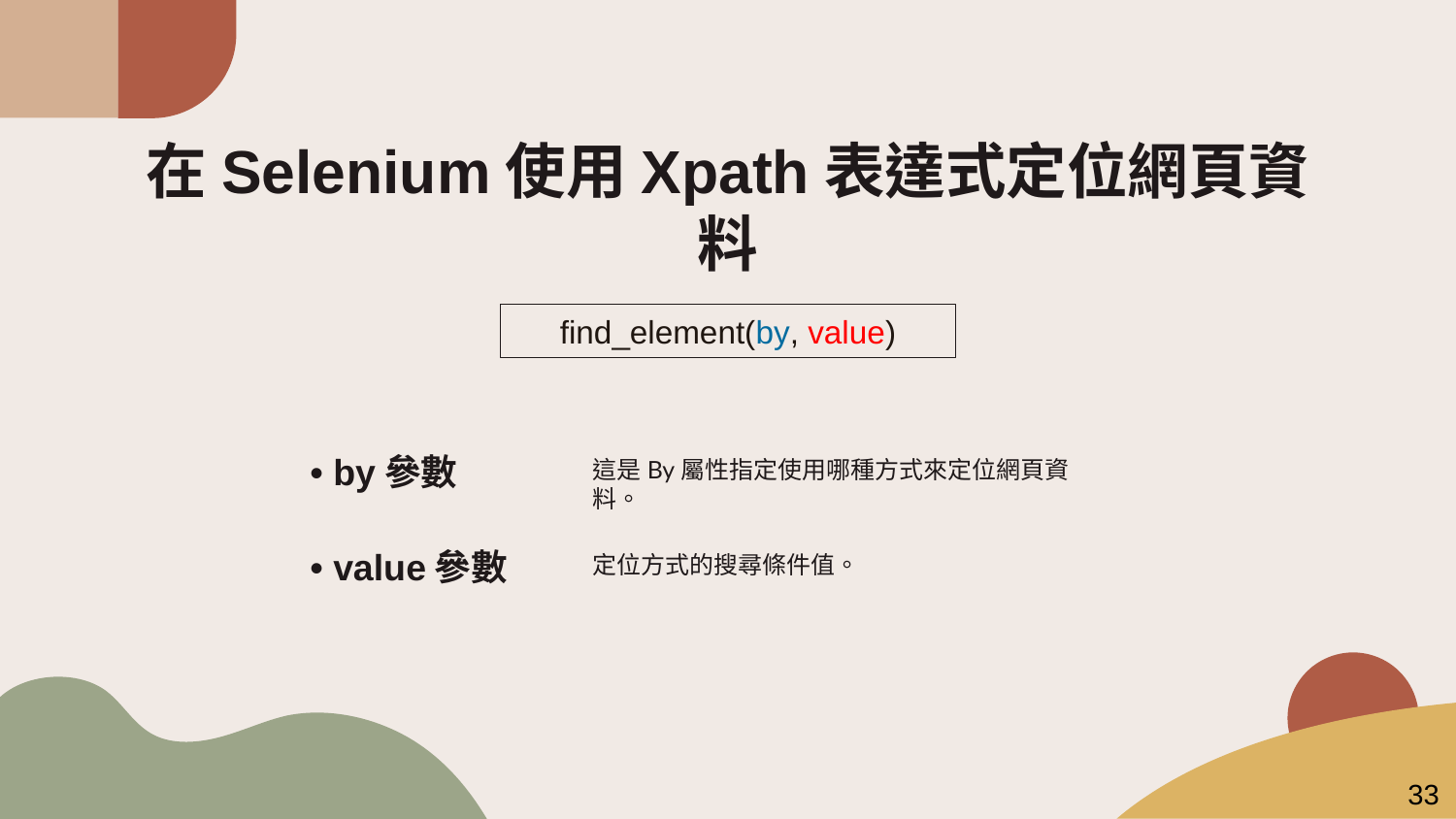

# 在Selenium使用Xpath表達式定位網頁資料
find_element(by, value)
• by參數
這是By屬性指定使用哪種方式來定位網頁資料。
• value參數
定位方式的搜尋條件值。
33